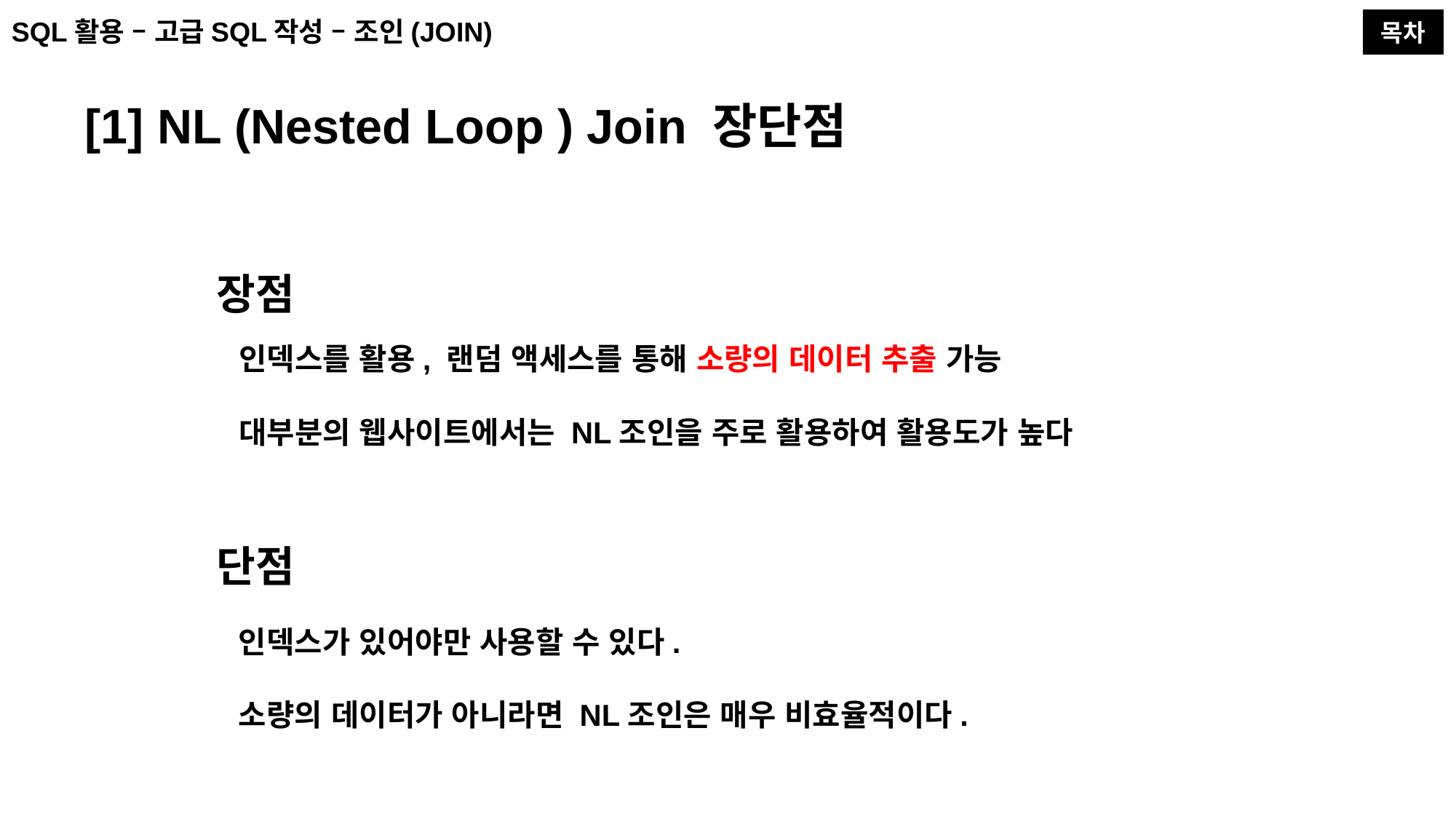

SQL활용 – 고급SQL작성 – 조인(JOIN)
목차
[1] NL (Nested Loop ) Join 장단점
장점
인덱스를 활용, 랜덤 액세스를 통해 소량의 데이터 추출 가능

대부분의 웹사이트에서는 NL조인을 주로 활용하여 활용도가 높다
단점
인덱스가 있어야만 사용할 수 있다.

소량의 데이터가 아니라면 NL조인은 매우 비효율적이다.